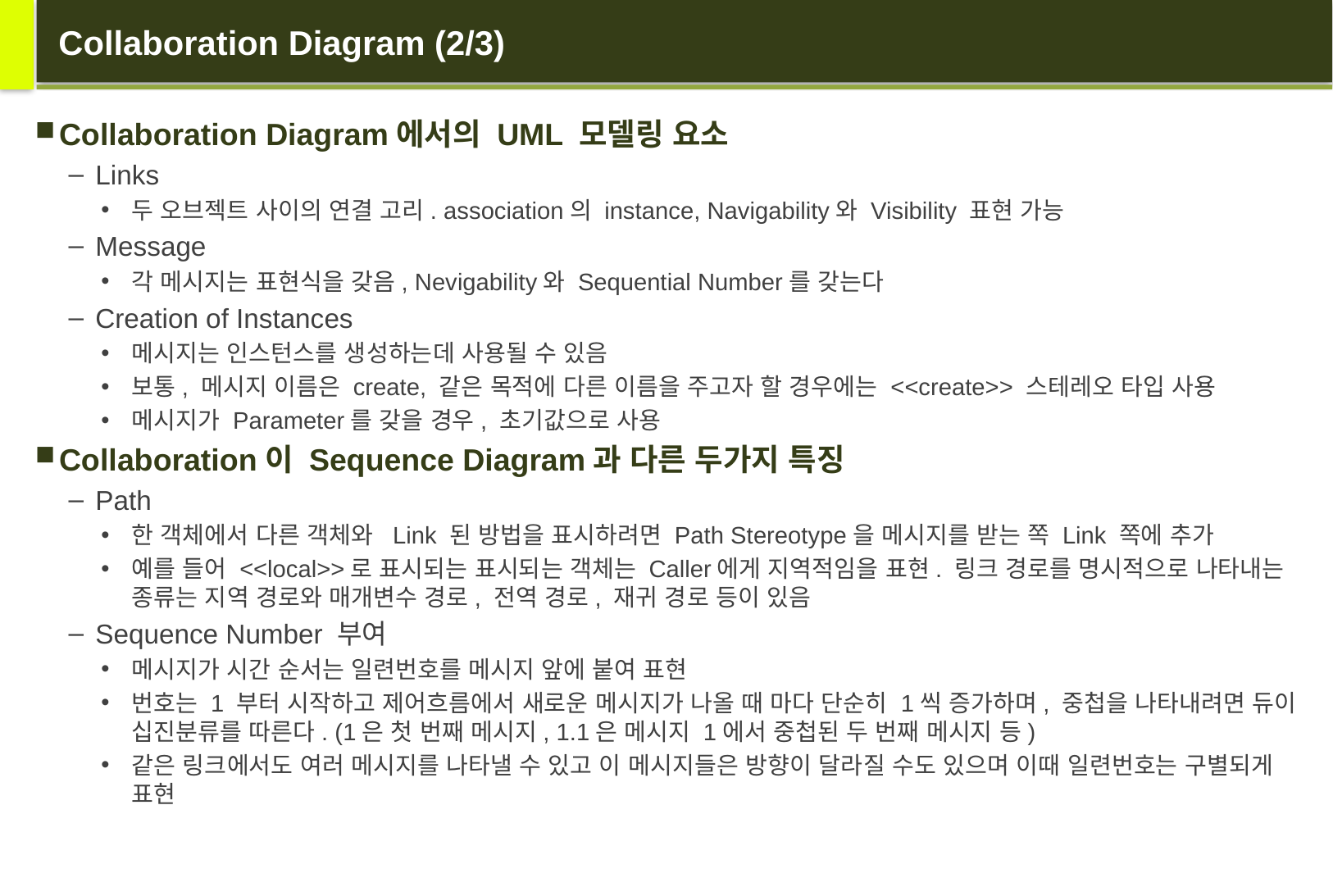

# Collaboration Diagram (2/3)
Collaboration Diagram에서의 UML 모델링 요소
Links
두 오브젝트 사이의 연결 고리. association의 instance, Navigability와 Visibility 표현 가능
Message
각 메시지는 표현식을 갖음, Nevigability와 Sequential Number를 갖는다
Creation of Instances
메시지는 인스턴스를 생성하는데 사용될 수 있음
보통, 메시지 이름은 create, 같은 목적에 다른 이름을 주고자 할 경우에는 <<create>> 스테레오 타입 사용
메시지가 Parameter를 갖을 경우, 초기값으로 사용
Collaboration이 Sequence Diagram과 다른 두가지 특징
Path
한 객체에서 다른 객체와  Link 된 방법을 표시하려면 Path Stereotype을 메시지를 받는 쪽 Link 쪽에 추가
예를 들어 <<local>>로 표시되는 표시되는 객체는 Caller에게 지역적임을 표현. 링크 경로를 명시적으로 나타내는 종류는 지역 경로와 매개변수 경로, 전역 경로, 재귀 경로 등이 있음
Sequence Number 부여
메시지가 시간 순서는 일련번호를 메시지 앞에 붙여 표현
번호는 1 부터 시작하고 제어흐름에서 새로운 메시지가 나올 때 마다 단순히 1씩 증가하며, 중첩을 나타내려면 듀이 십진분류를 따른다. (1은 첫 번째 메시지, 1.1은 메시지 1에서 중첩된 두 번째 메시지 등)
같은 링크에서도 여러 메시지를 나타낼 수 있고 이 메시지들은 방향이 달라질 수도 있으며 이때 일련번호는 구별되게 표현